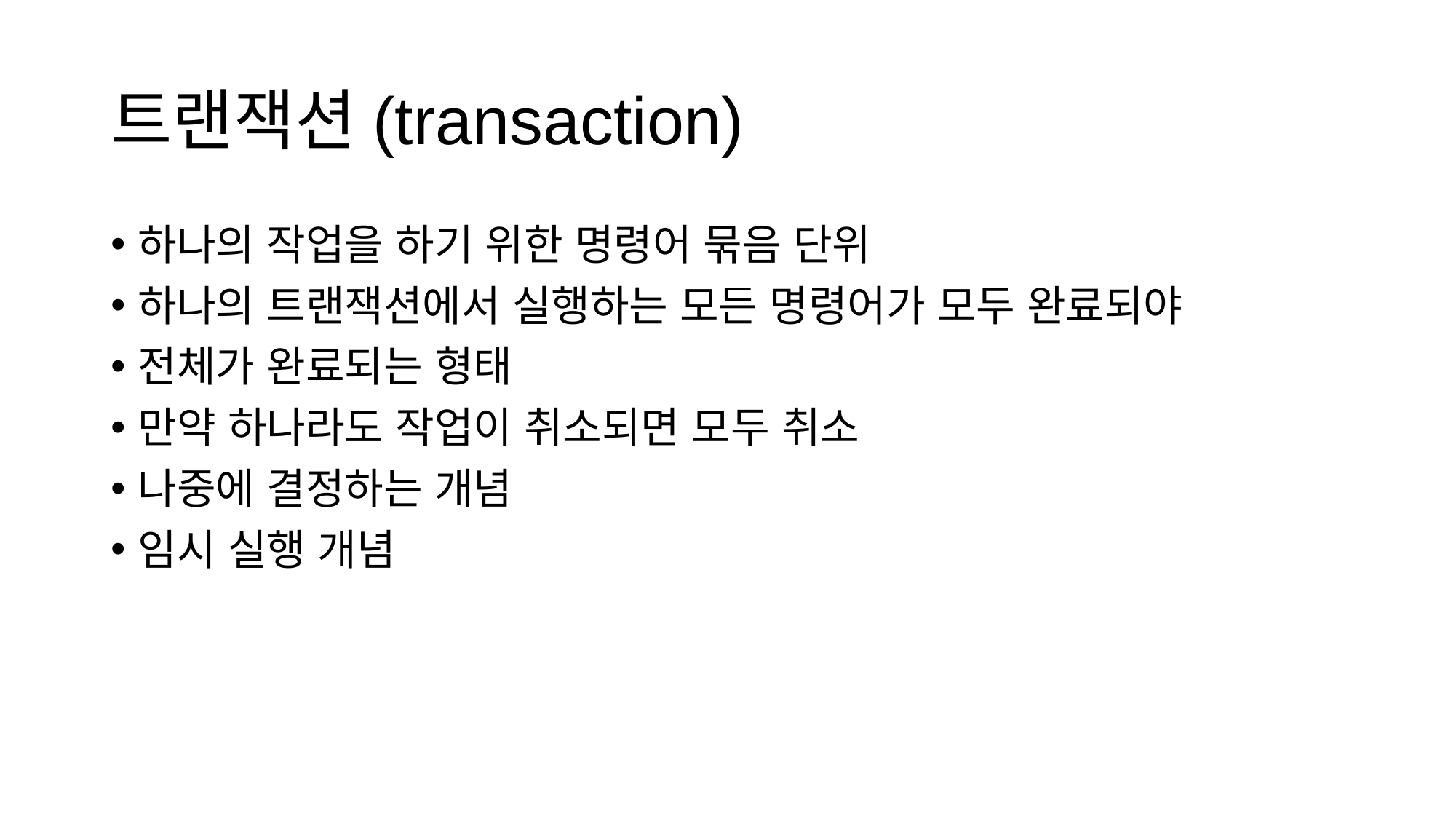

# 트랜잭션(transaction)
하나의 작업을 하기 위한 명령어 묶음 단위
하나의 트랜잭션에서 실행하는 모든 명령어가 모두 완료되야
전체가 완료되는 형태
만약 하나라도 작업이 취소되면 모두 취소
나중에 결정하는 개념
임시 실행 개념